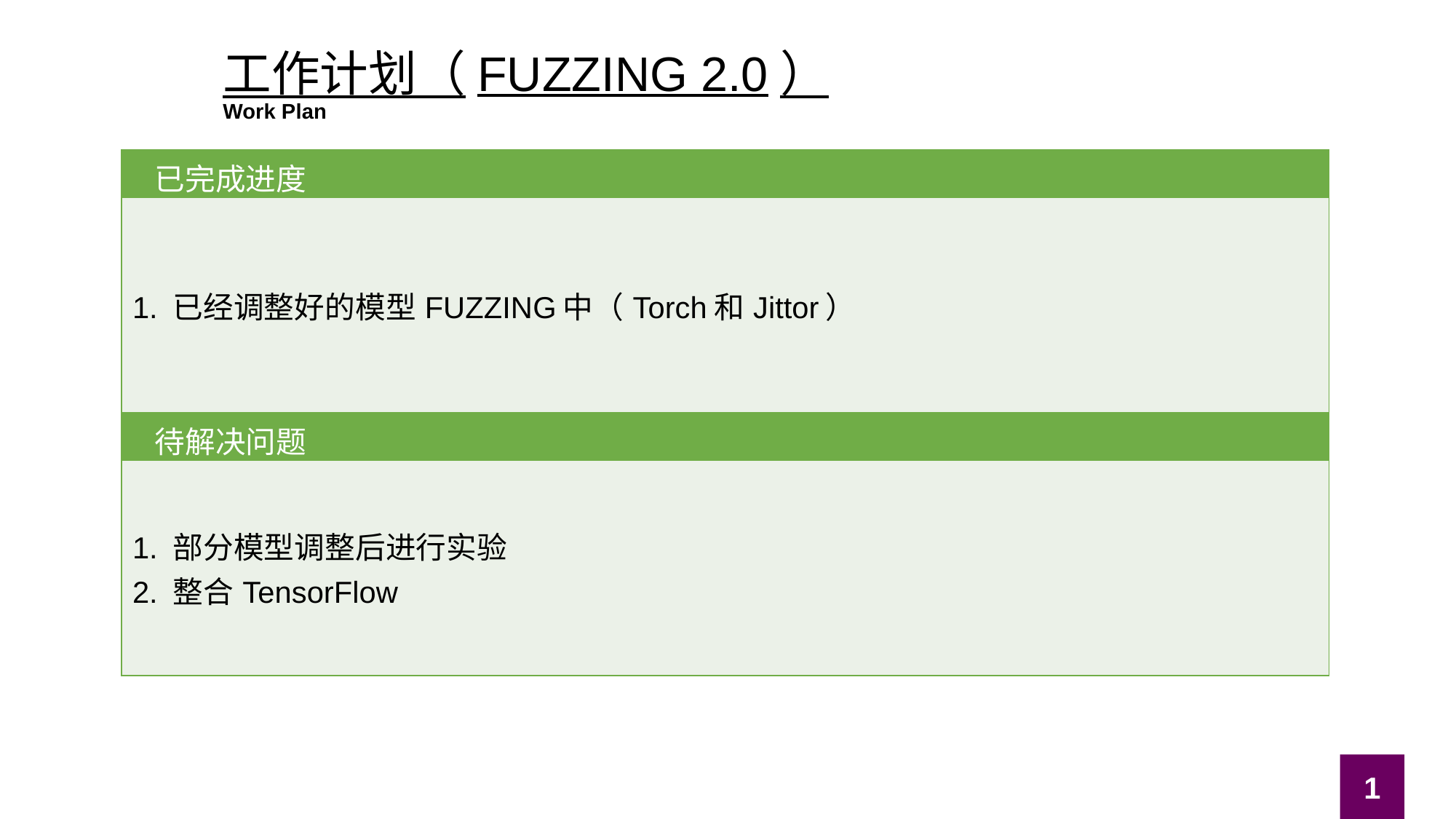

工作计划（FUZZING 2.0）
Work Plan
| 已完成进度 |
| --- |
| 1. 已经调整好的模型FUZZING中（Torch和Jittor） |
| 待解决问题 |
| --- |
| 1. 部分模型调整后进行实验 2. 整合TensorFlow |
1